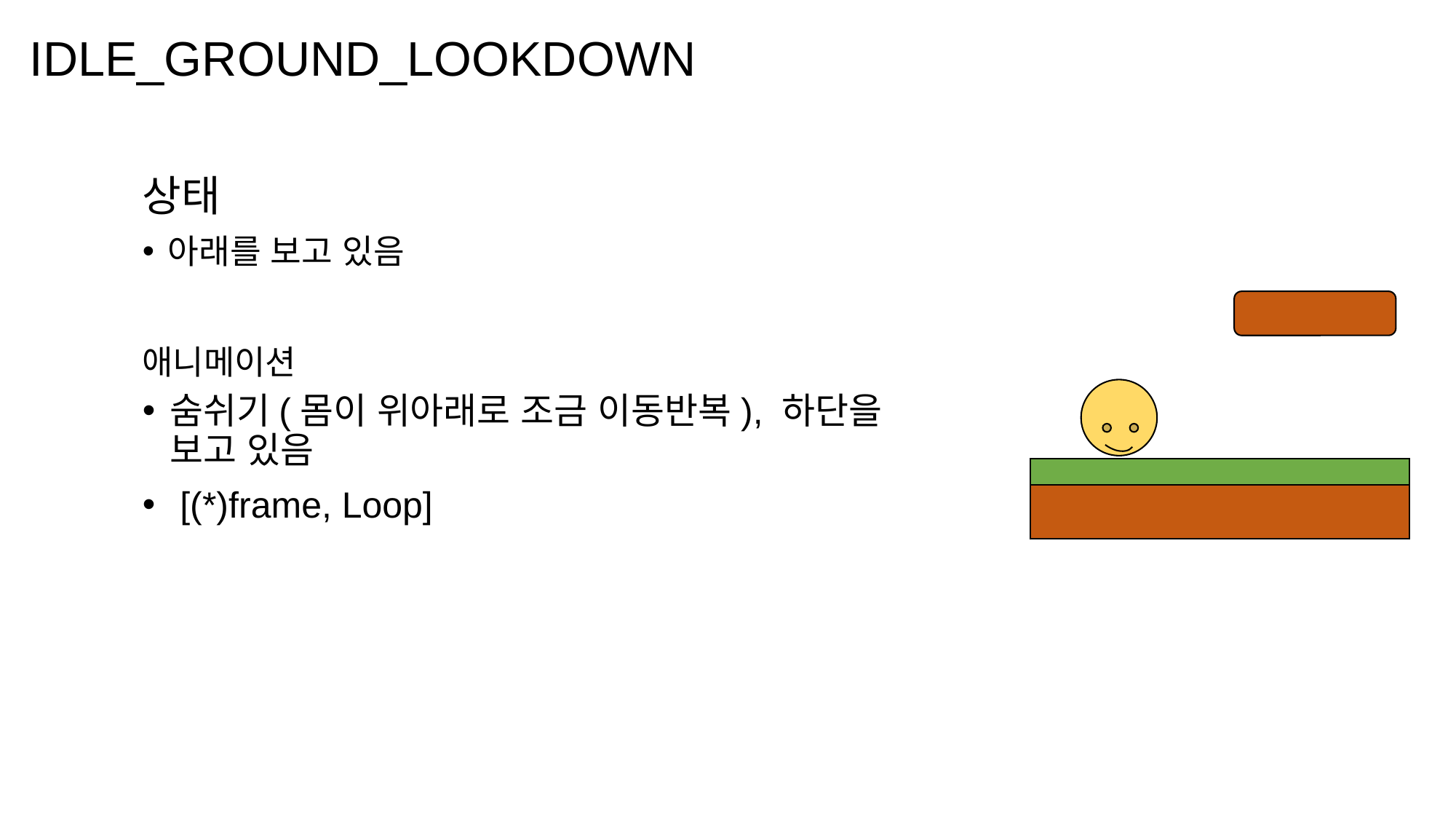

# IDLE_GROUND_LOOKDOWN
상태
아래를 보고 있음

애니메이션

숨쉬기(몸이 위아래로 조금 이동반복), 하단을 보고 있음
 [(*)frame, Loop]